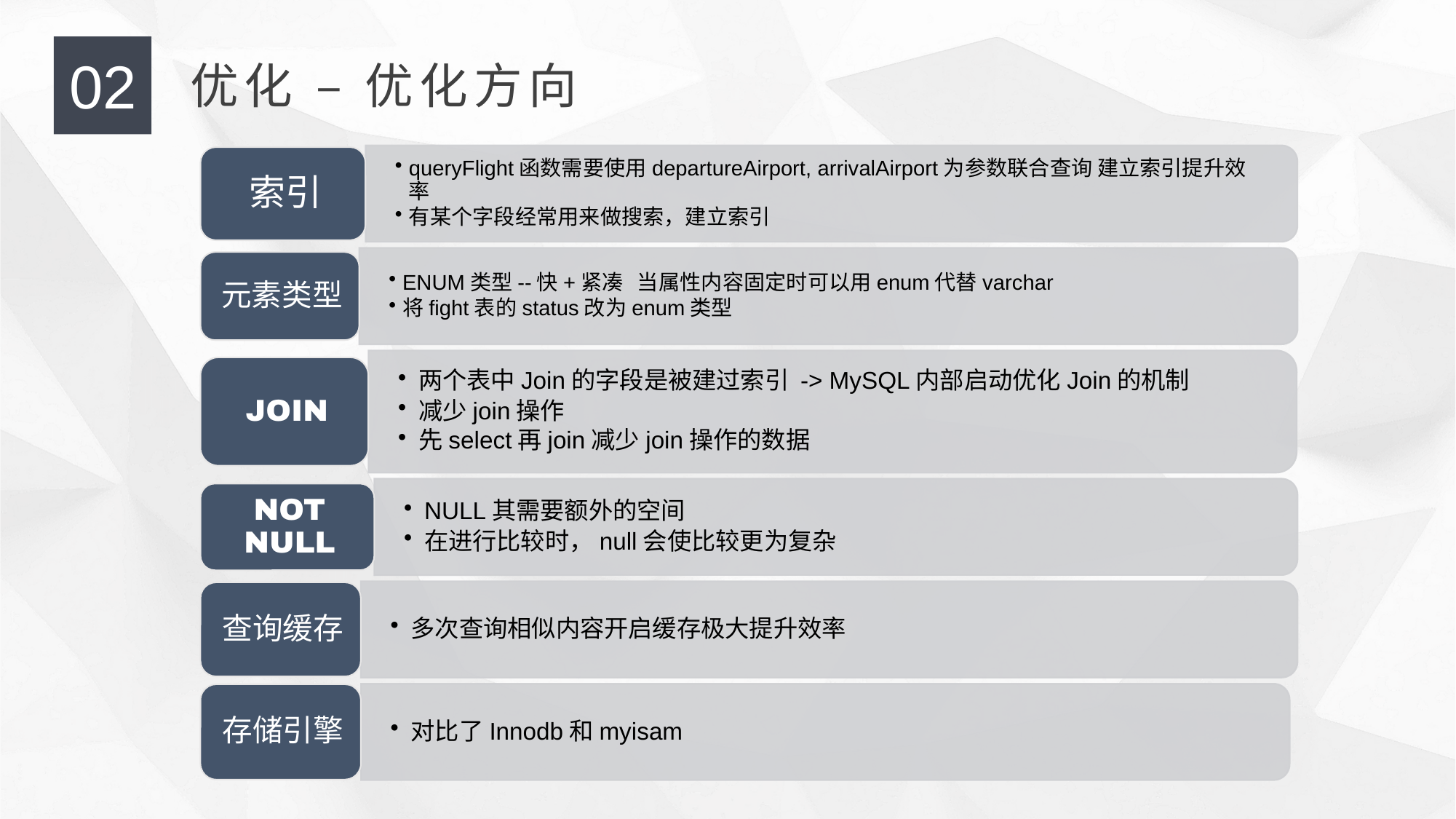

02
优化 – 优化方向
queryFlight函数需要使用departureAirport, arrivalAirport为参数联合查询 建立索引提升效率
有某个字段经常用来做搜索，建立索引
索引
ENUM类型--快+紧凑   当属性内容固定时可以用enum代替varchar
将fight表的status改为enum类型
元素类型
两个表中Join的字段是被建过索引 -> MySQL内部启动优化Join的机制
减少join操作
先select再join减少join操作的数据
JOIN
NULL其需要额外的空间
在进行比较时，null会使比较更为复杂
NOT NULL
多次查询相似内容开启缓存极大提升效率
查询缓存
对比了Innodb和myisam
存储引擎